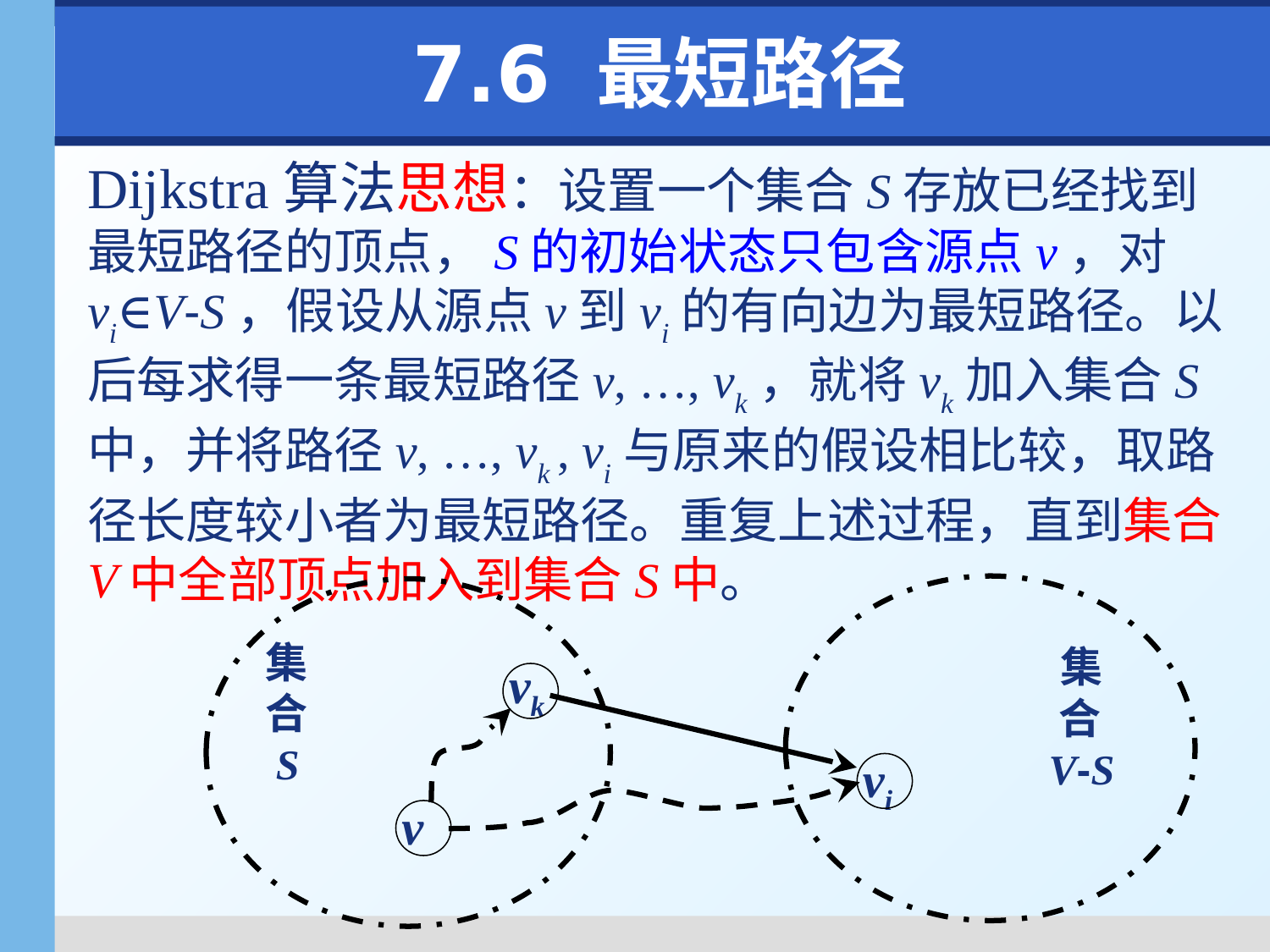

# 7.6 最短路径
Dijkstra算法思想：设置一个集合S存放已经找到最短路径的顶点，S的初始状态只包含源点v，对vi∈V-S，假设从源点v到vi的有向边为最短路径。以后每求得一条最短路径v, …, vk，就将vk加入集合S中，并将路径v, …, vk , vi与原来的假设相比较，取路径长度较小者为最短路径。重复上述过程，直到集合V中全部顶点加入到集合S中。

                 集
                    合
                  V-S
集
合
 S
vk

vi

v